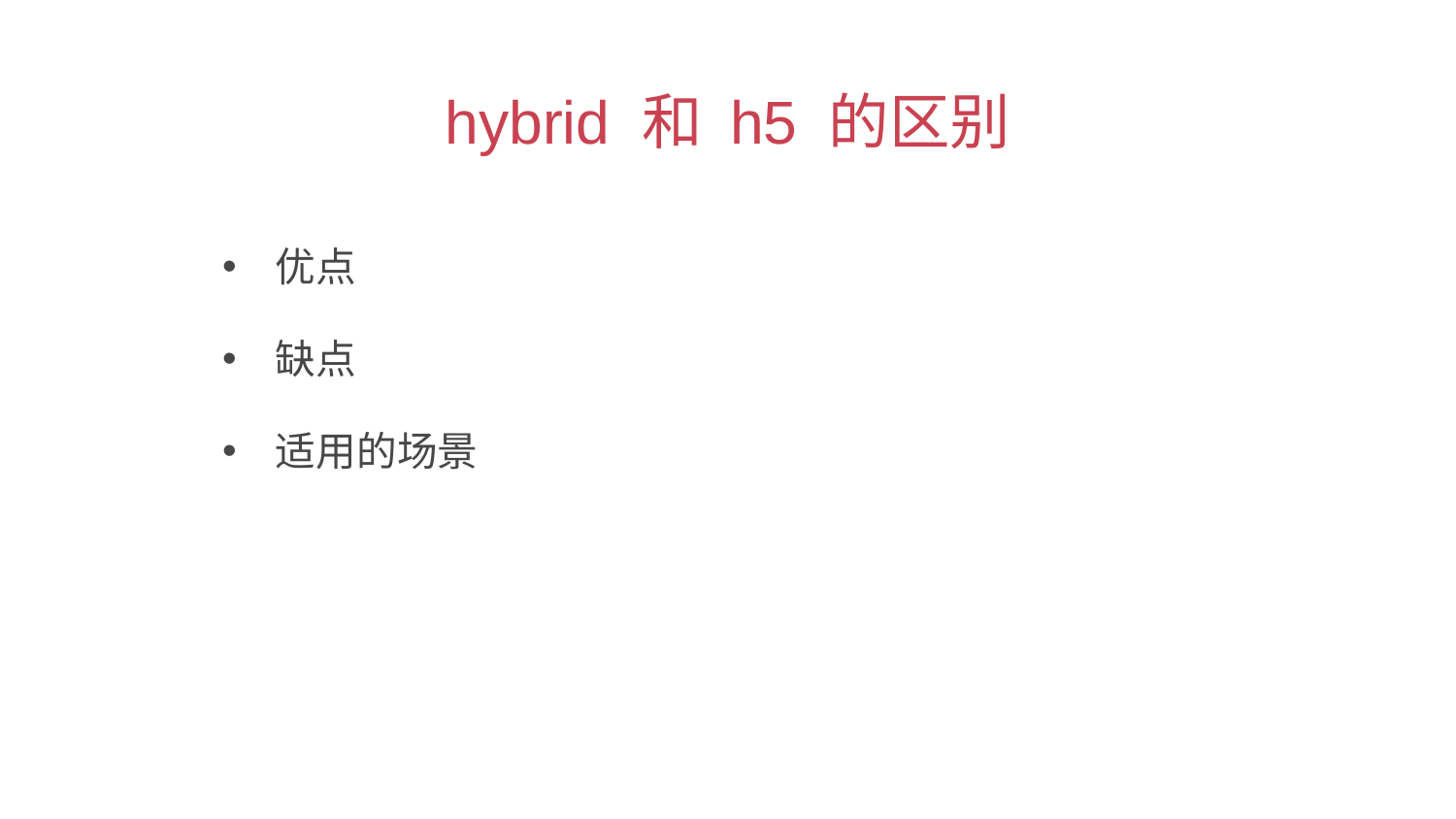

hybrid 和 h5 的区别
 优点
 缺点
 适用的场景